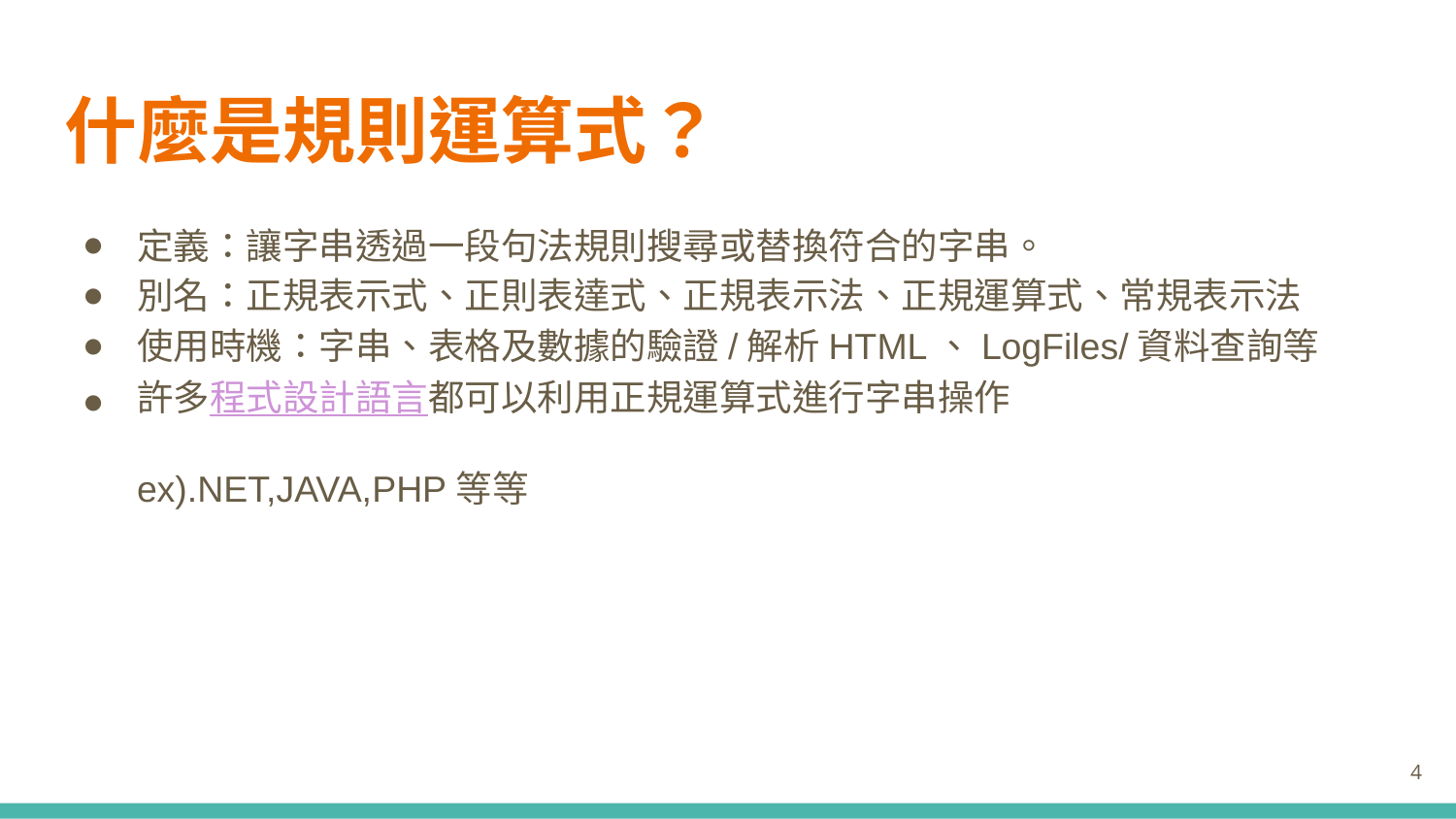

# 什麼是規則運算式？
定義：讓字串透過一段句法規則搜尋或替換符合的字串。
別名：正規表示式、正則表達式、正規表示法、正規運算式、常規表示法
使用時機：字串、表格及數據的驗證/解析HTML、LogFiles/資料查詢等
許多程式設計語言都可以利用正規運算式進行字串操作
ex).NET,JAVA,PHP等等

4